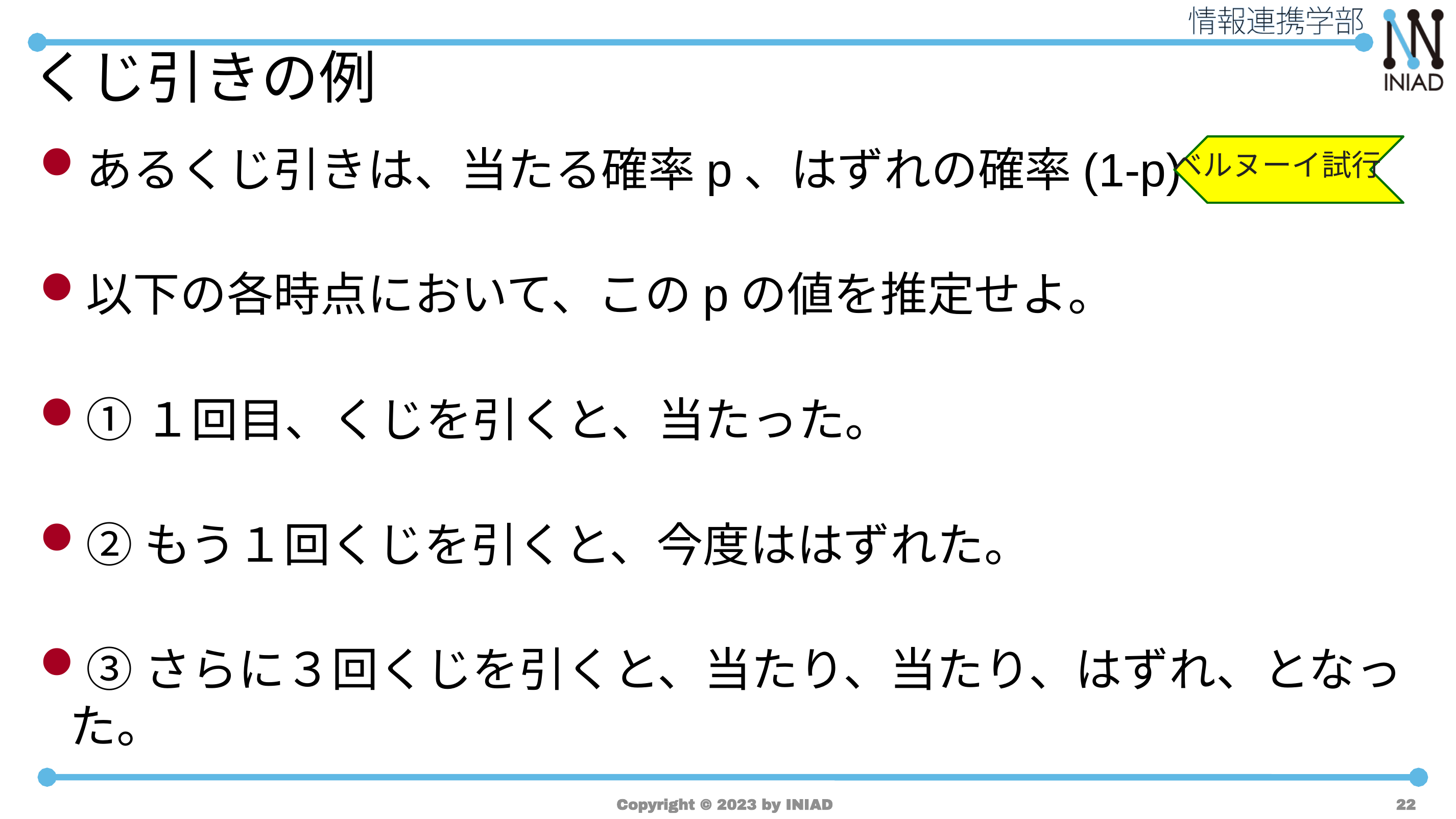

# くじ引きの例
あるくじ引きは、当たる確率p、はずれの確率(1-p)

以下の各時点において、このpの値を推定せよ。

①１回目、くじを引くと、当たった。

②もう１回くじを引くと、今度ははずれた。

③さらに３回くじを引くと、当たり、当たり、はずれ、となった。

ベルヌーイ試行
Copyright © 2023 by INIAD
22